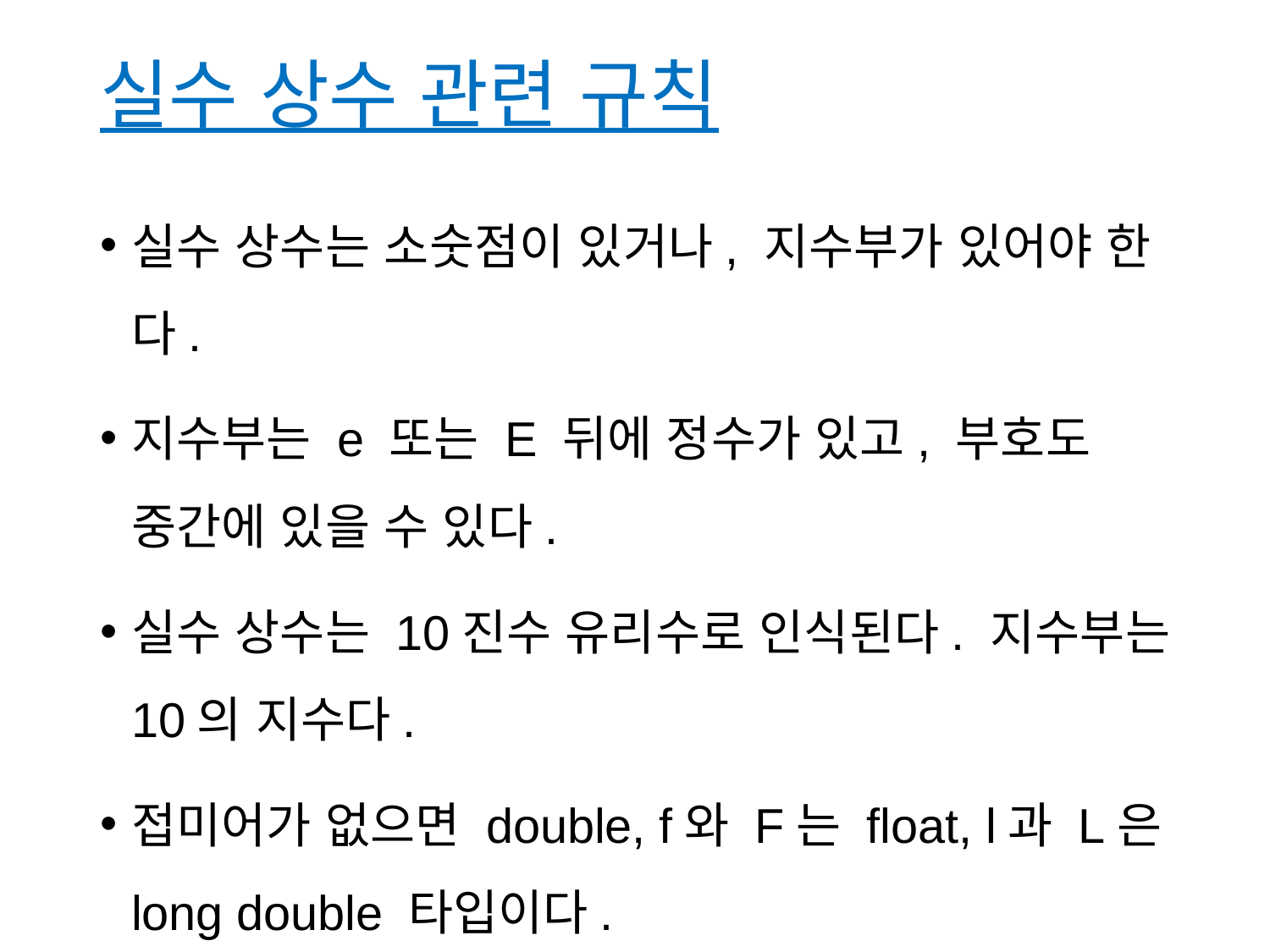

# 실수 상수 관련 규칙
실수 상수는 소숫점이 있거나, 지수부가 있어야 한다.
지수부는 e 또는 E 뒤에 정수가 있고, 부호도
중간에 있을 수 있다.
실수 상수는 10진수 유리수로 인식된다. 지수부는 10의 지수다.
접미어가 없으면 double, f와 F는 float, l과 L은 long double 타입이다.